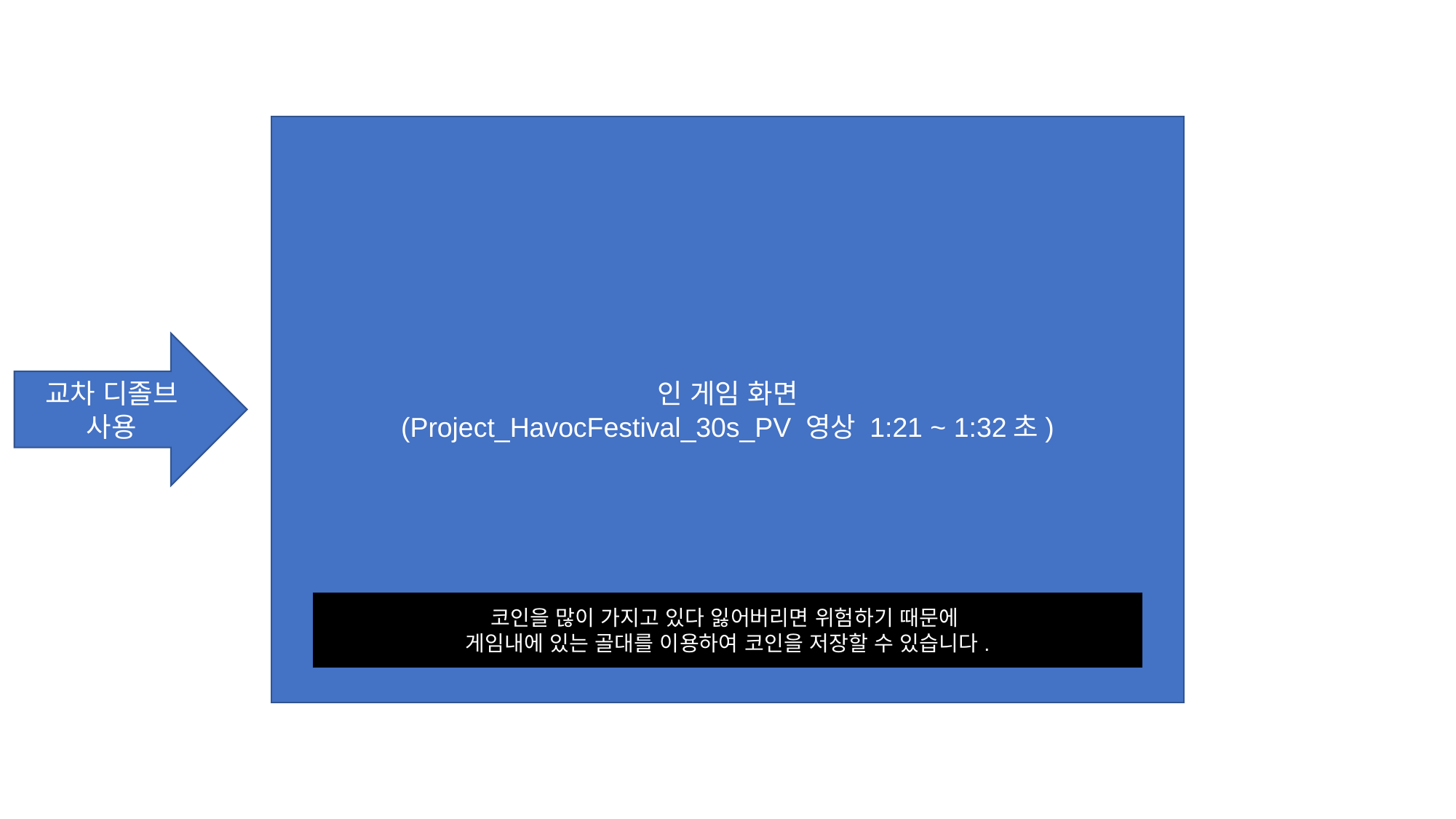

인 게임 화면
(Project_HavocFestival_30s_PV 영상 1:21 ~ 1:32초)
교차 디졸브 사용
코인을 많이 가지고 있다 잃어버리면 위험하기 때문에
게임내에 있는 골대를 이용하여 코인을 저장할 수 있습니다.